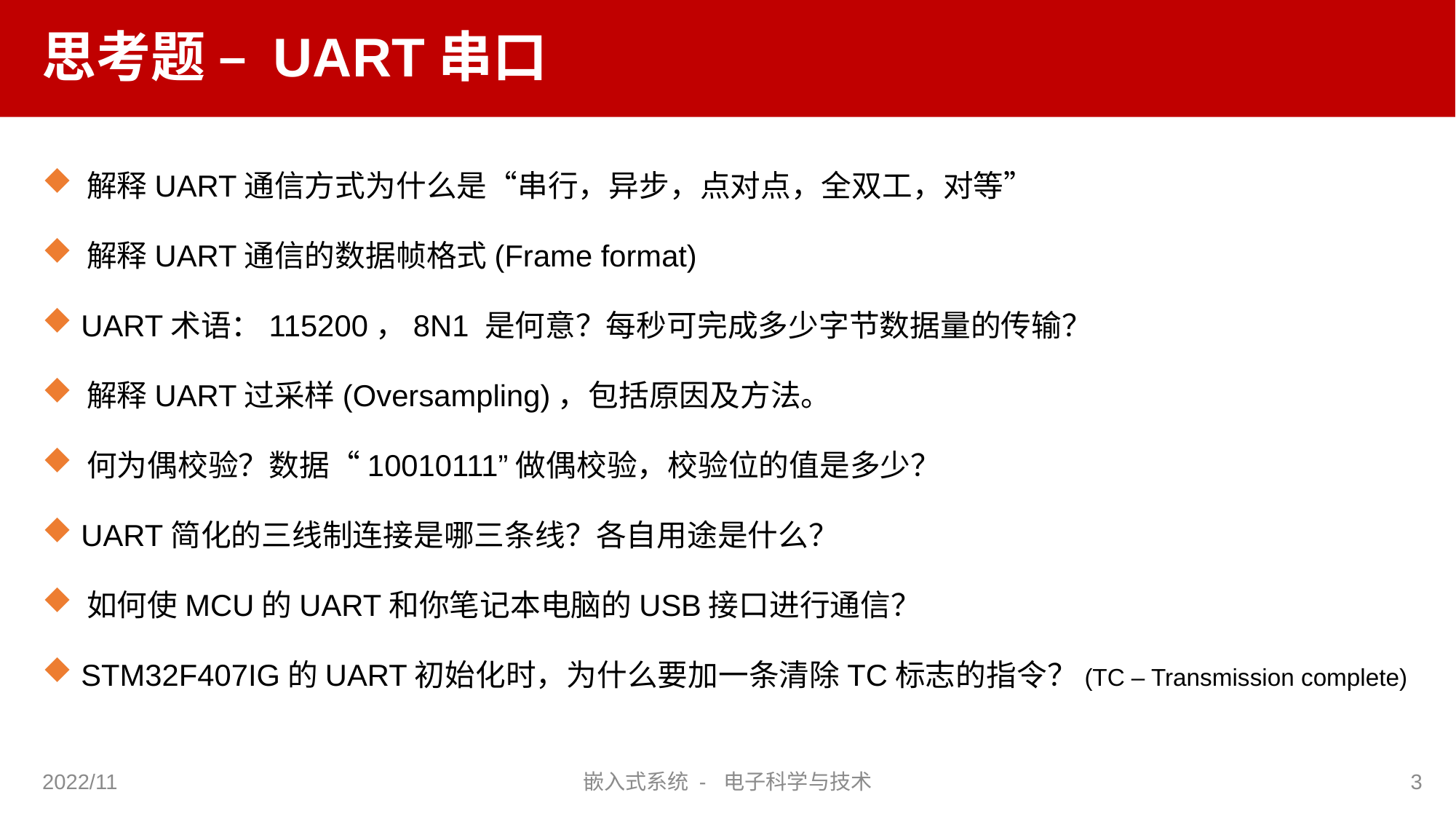

# 思考题 – UART串口
 解释UART通信方式为什么是“串行，异步，点对点，全双工，对等”
 解释UART通信的数据帧格式(Frame format)
 UART术语：115200，8N1 是何意？每秒可完成多少字节数据量的传输？
 解释UART过采样(Oversampling)，包括原因及方法。
 何为偶校验？数据“10010111”做偶校验，校验位的值是多少？
 UART简化的三线制连接是哪三条线？各自用途是什么？
 如何使MCU的UART和你笔记本电脑的USB接口进行通信？
 STM32F407IG的UART初始化时，为什么要加一条清除TC标志的指令？(TC – Transmission complete)

2022/11
嵌入式系统 -  电子科学与技术
3